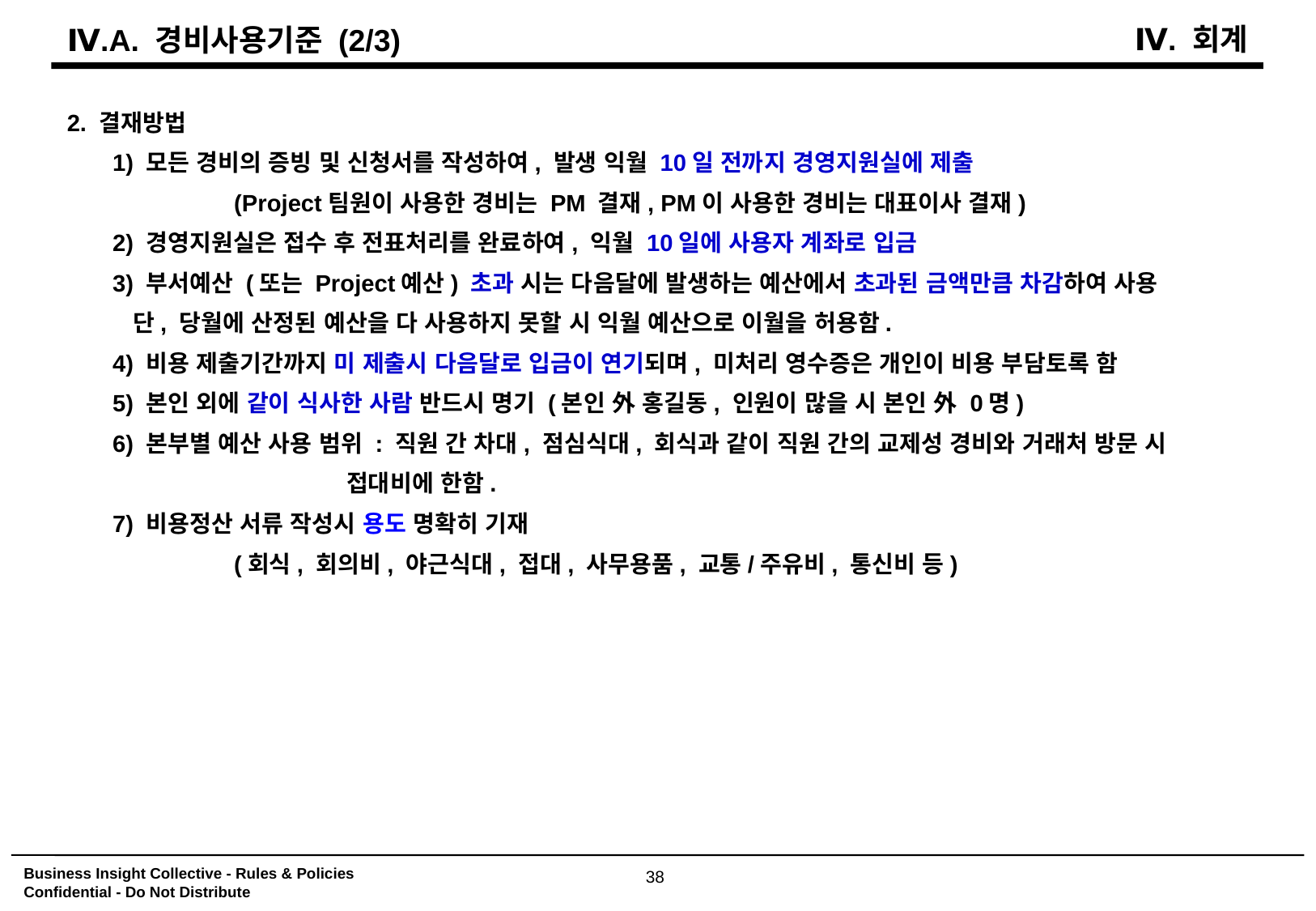

Ⅳ. 회계
Ⅳ.A. 경비사용기준 (2/3)
2. 결재방법
	1) 모든 경비의 증빙 및 신청서를 작성하여, 발생 익월 10일 전까지 경영지원실에 제출
		(Project팀원이 사용한 경비는 PM 결재, PM이 사용한 경비는 대표이사 결재)
	2) 경영지원실은 접수 후 전표처리를 완료하여, 익월 10일에 사용자 계좌로 입금
	3) 부서예산 (또는 Project예산) 초과 시는 다음달에 발생하는 예산에서 초과된 금액만큼 차감하여 사용
         단, 당월에 산정된 예산을 다 사용하지 못할 시 익월 예산으로 이월을 허용함.
	4) 비용 제출기간까지 미 제출시 다음달로 입금이 연기되며, 미처리 영수증은 개인이 비용 부담토록 함
	5) 본인 외에 같이 식사한 사람 반드시 명기 (본인 外 홍길동, 인원이 많을 시 본인 外 0명)
	6) 본부별 예산 사용 범위 : 직원 간 차대, 점심식대, 회식과 같이 직원 간의 교제성 경비와 거래처 방문 시
                                         접대비에 한함.
	7) 비용정산 서류 작성시 용도 명확히 기재
		(회식, 회의비, 야근식대, 접대, 사무용품, 교통/주유비, 통신비 등)